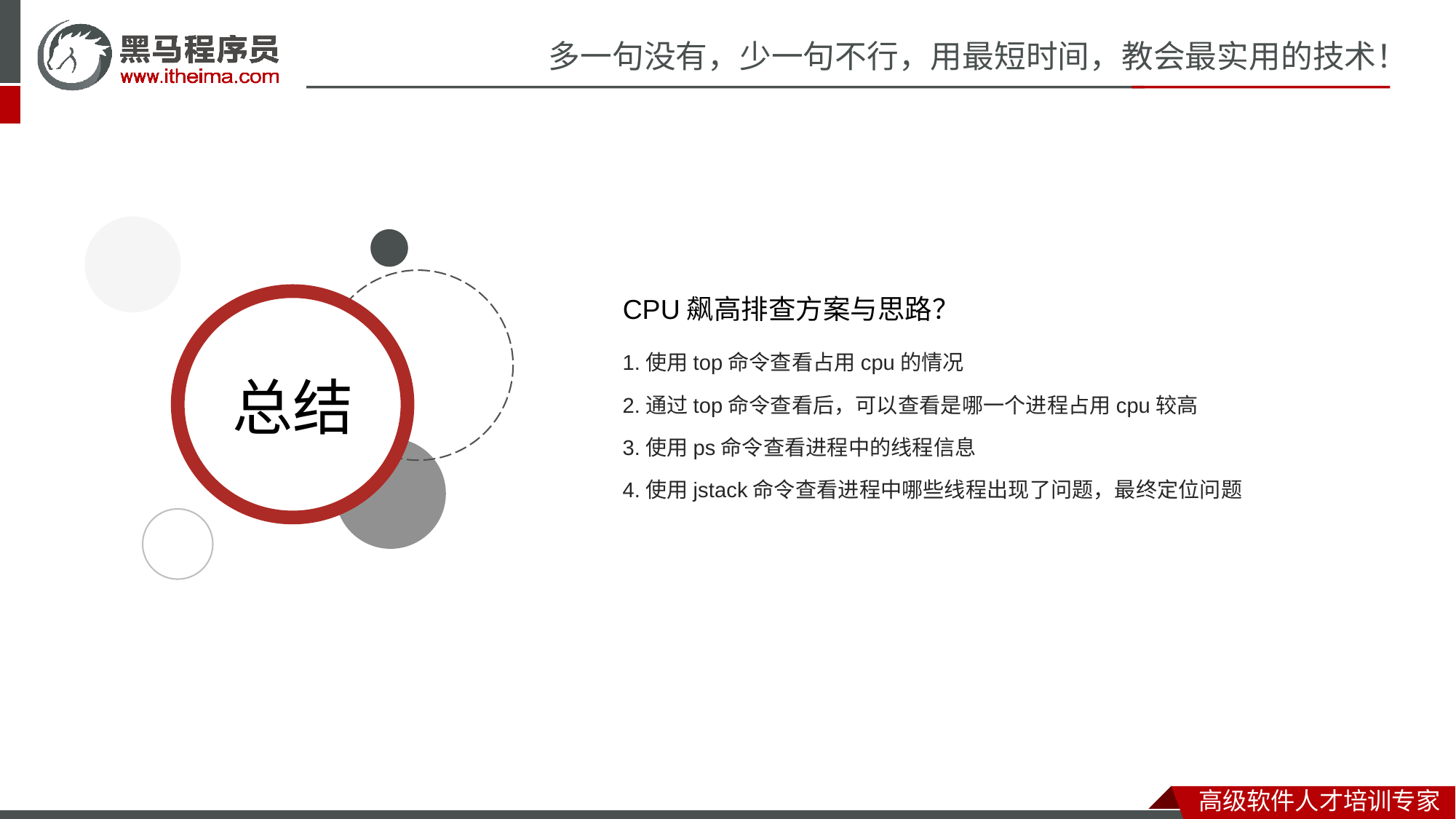

CPU飙高排查方案与思路？
1.使用top命令查看占用cpu的情况
2.通过top命令查看后，可以查看是哪一个进程占用cpu较高
3.使用ps命令查看进程中的线程信息
4.使用jstack命令查看进程中哪些线程出现了问题，最终定位问题